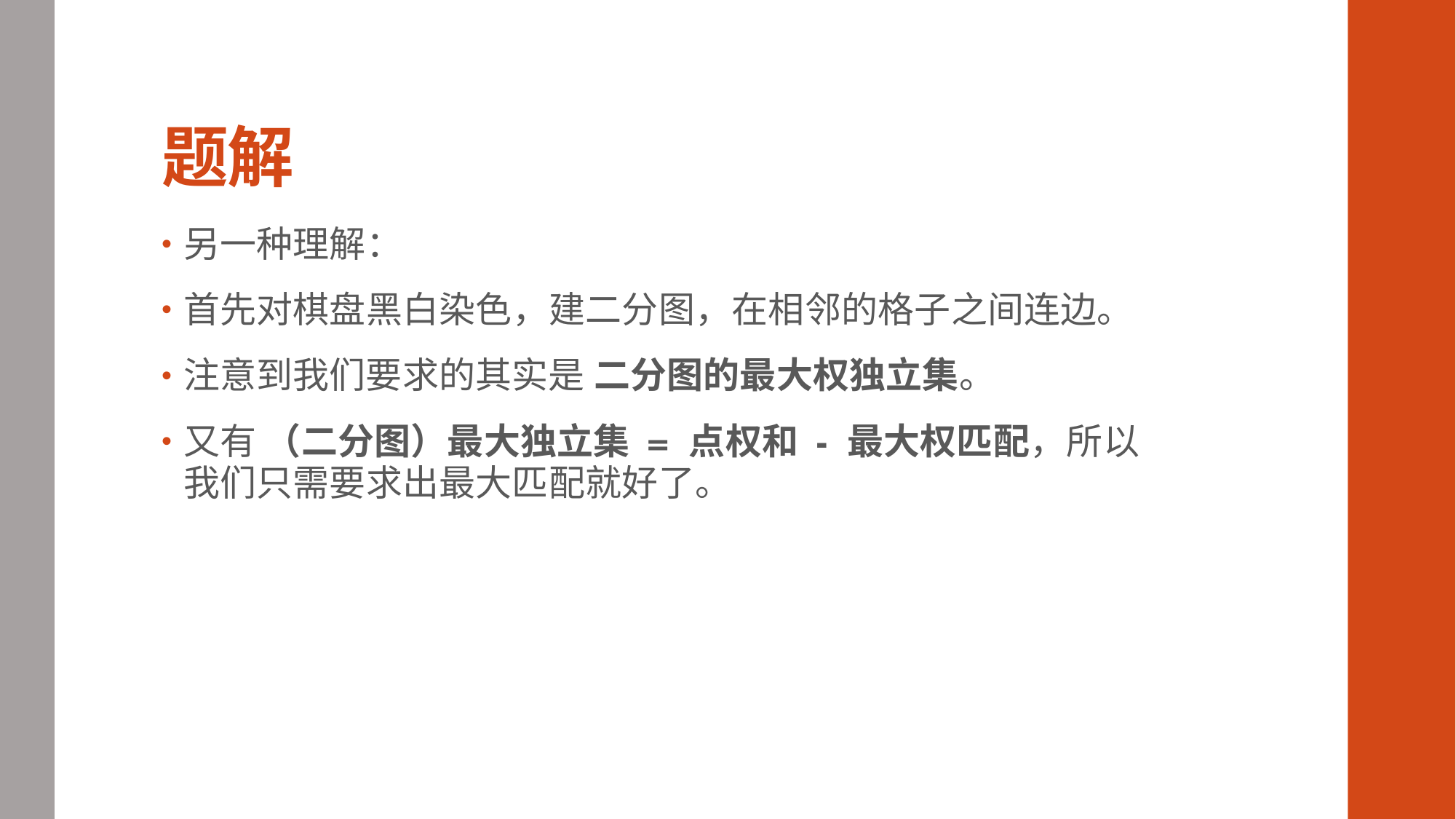

# 题解
另一种理解：
首先对棋盘黑白染色，建二分图，在相邻的格子之间连边。
注意到我们要求的其实是 二分图的最大权独立集。
又有 （二分图）最大独立集 = 点权和 - 最大权匹配，所以我们只需要求出最大匹配就好了。